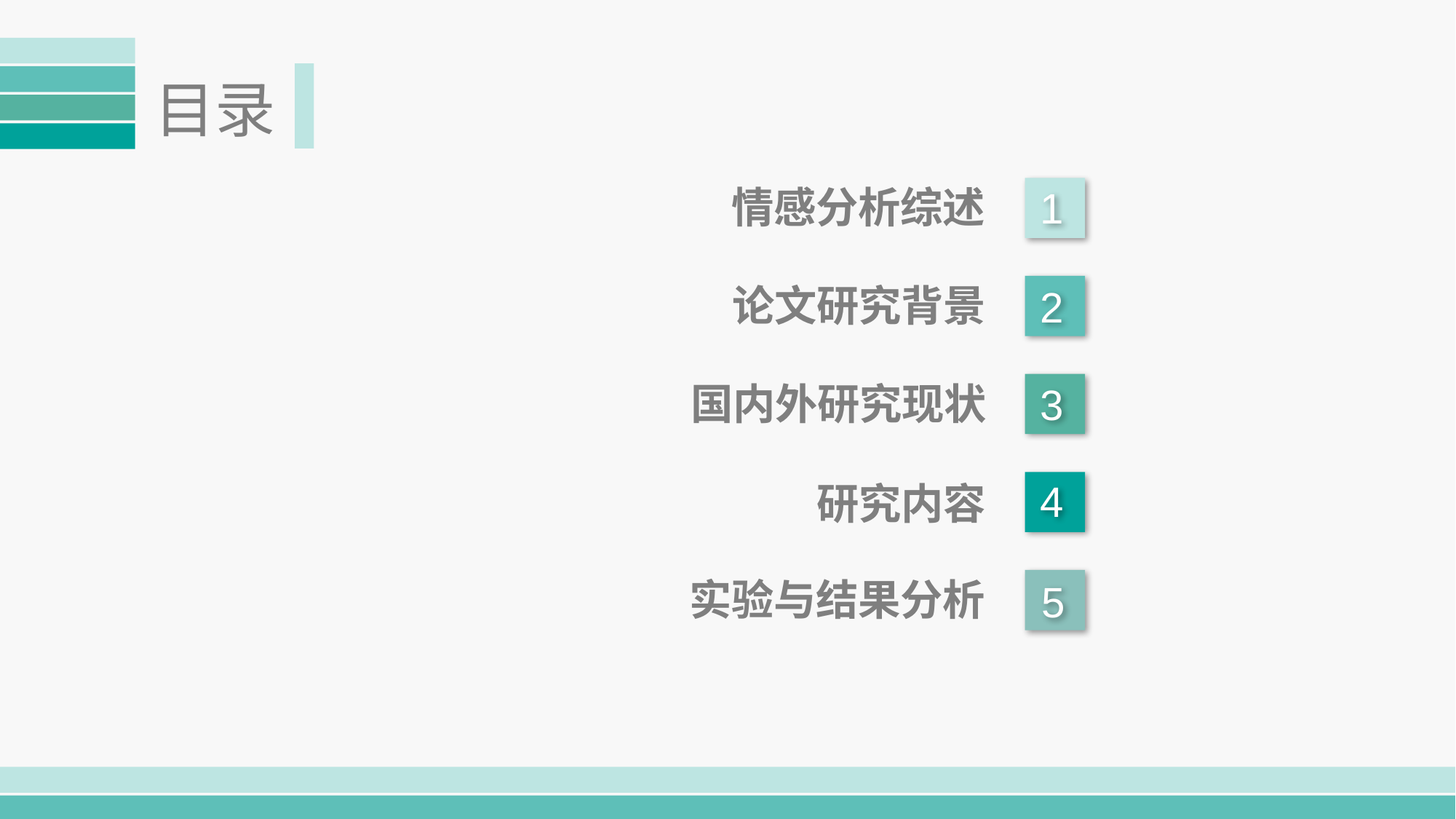

目录

情感分析综述

1

论文研究背景
2

国内外研究现状
3

4
研究内容

实验与结果分析

5
2